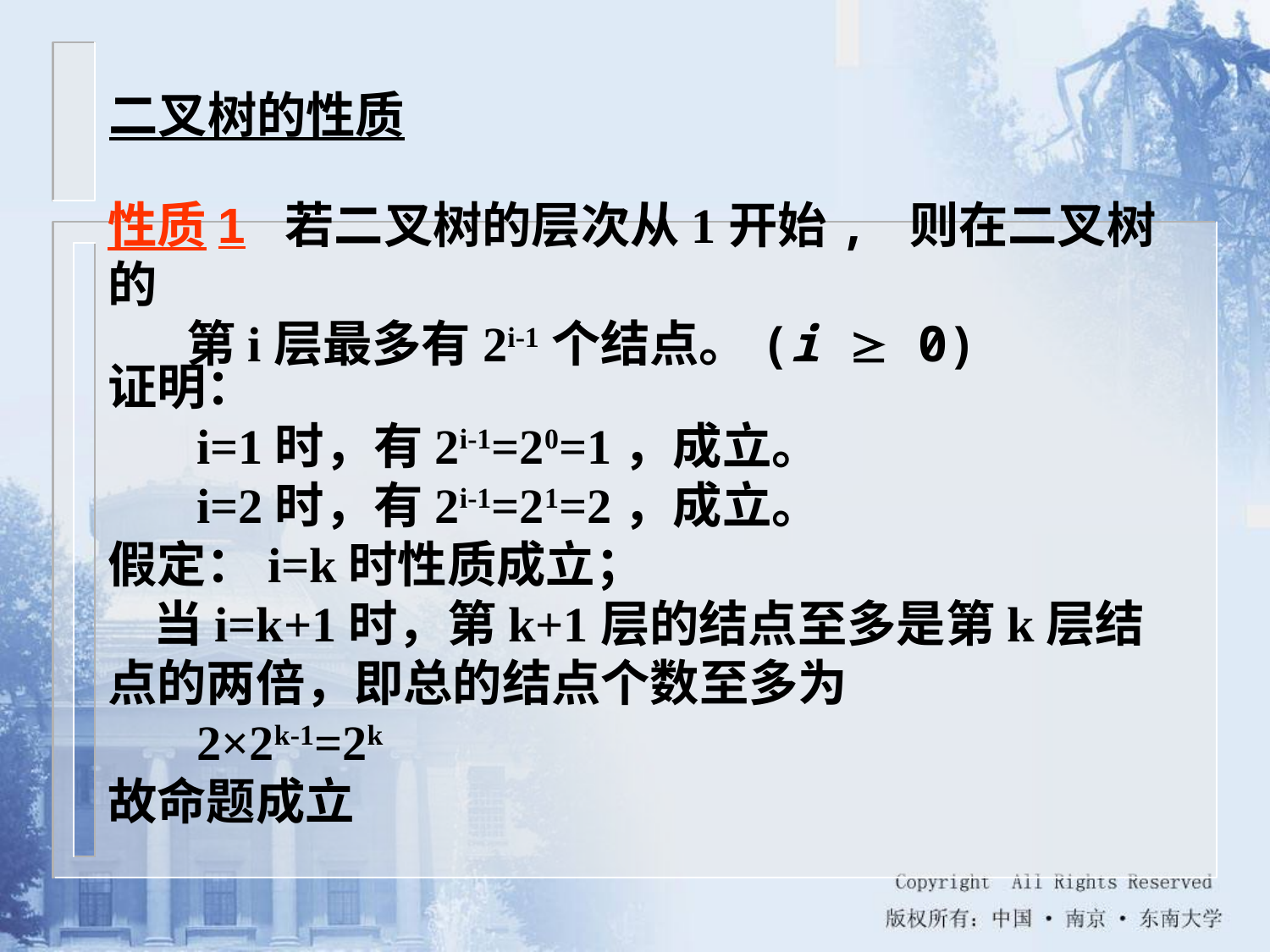

二叉树的性质
性质1  若二叉树的层次从1开始, 则在二叉树的
      第i层最多有2i-1个结点。(i ≥ 0)
证明：
   i=1时，有2i-1=20=1，成立。
   i=2时，有2i-1=21=2，成立。
假定：i=k时性质成立；
   当i=k+1时，第k+1层的结点至多是第k层结点的两倍，即总的结点个数至多为
   2×2k-1=2k
故命题成立